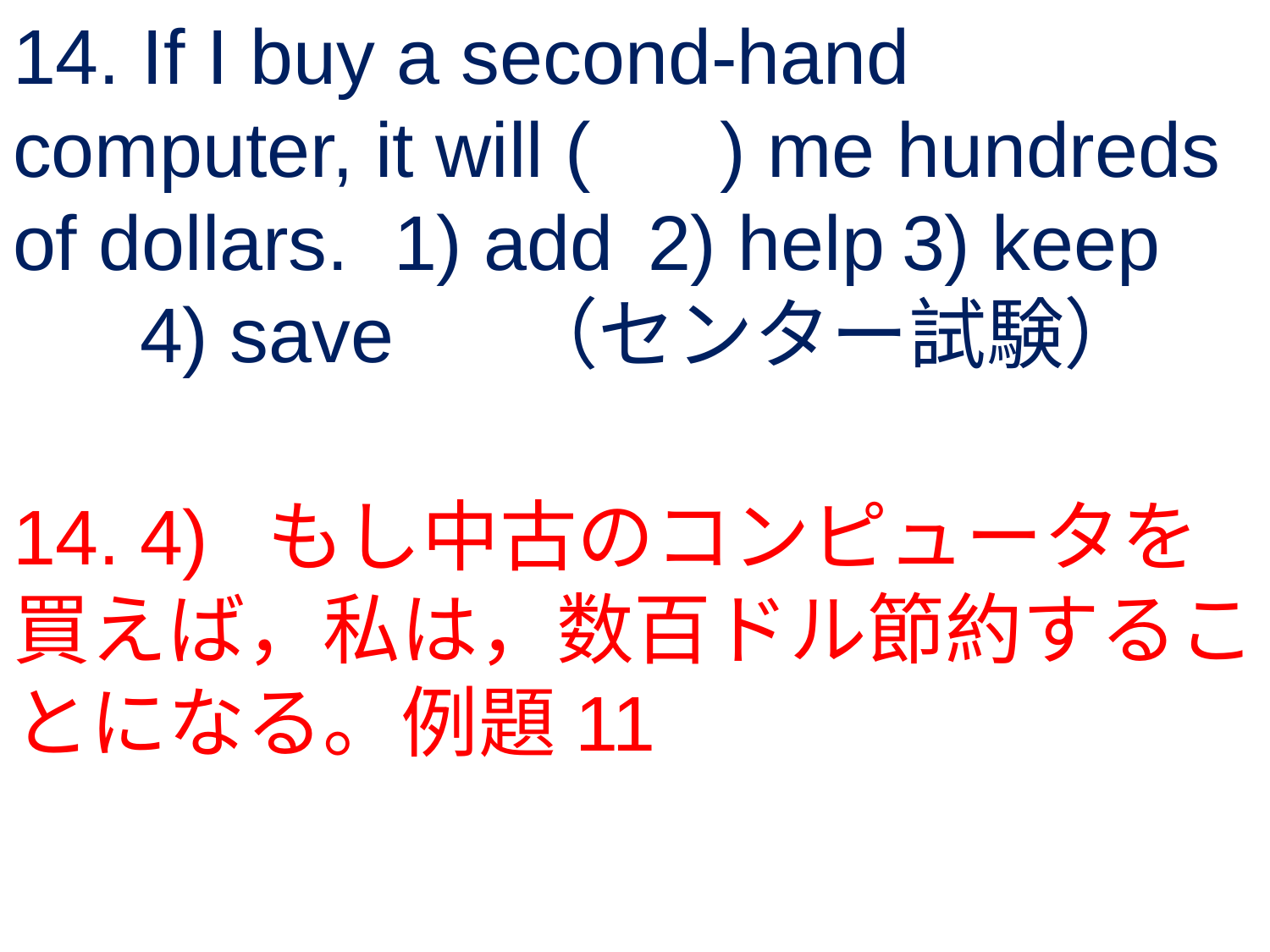

# 14. If I buy a second-hand computer, it will (      ) me hundreds of dollars.	1) add	2) help	3) keep	4) save	（センター試験）
14.	4) 	もし中古のコンピュータを買えば，私は，数百ドル節約することになる。例題11